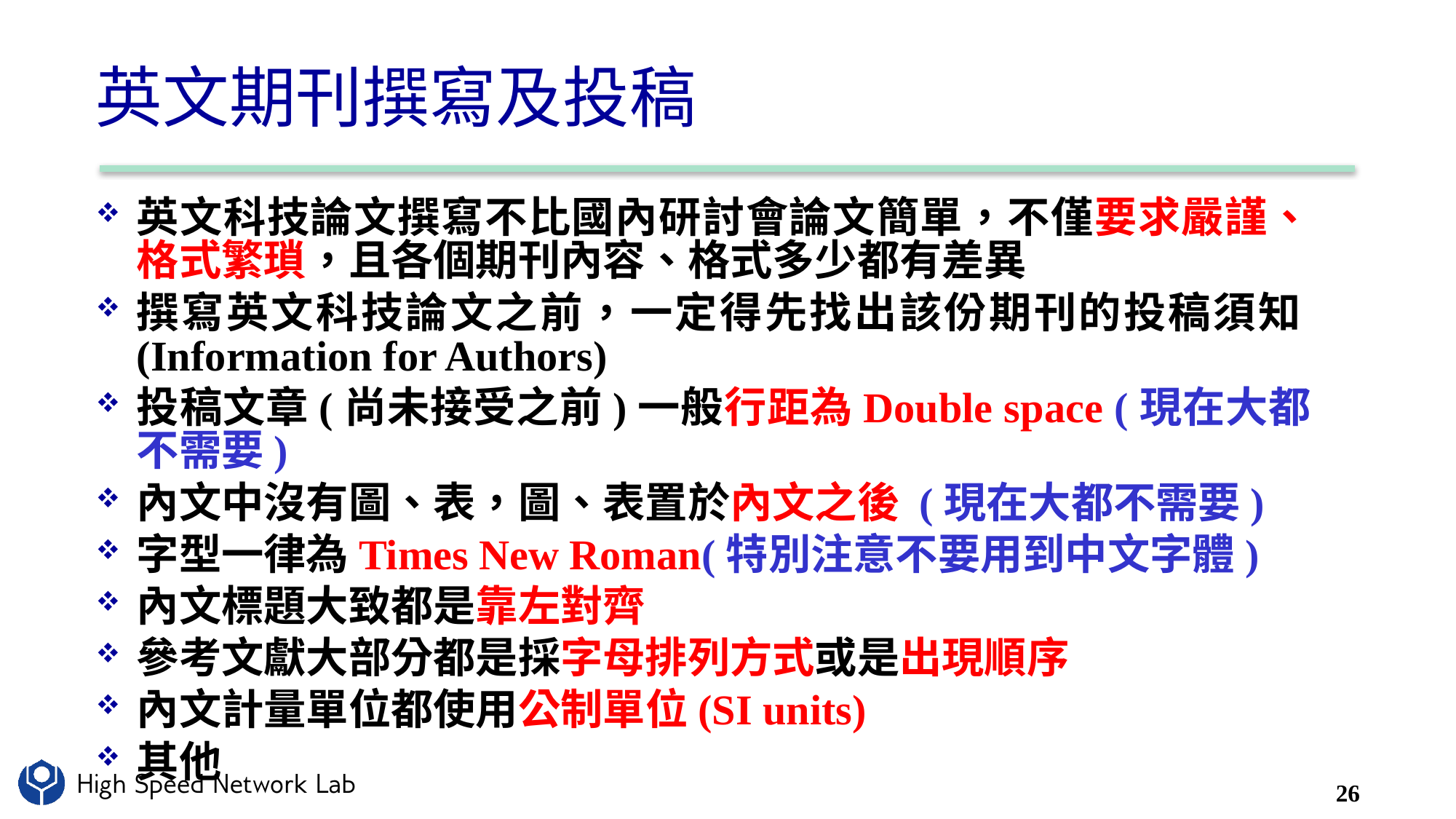

# 英文期刊撰寫及投稿
英文科技論文撰寫不比國內研討會論文簡單，不僅要求嚴謹、格式繁瑣，且各個期刊內容、格式多少都有差異
撰寫英文科技論文之前，一定得先找出該份期刊的投稿須知(Information for Authors)
投稿文章(尚未接受之前)一般行距為Double space (現在大都不需要)
內文中沒有圖、表，圖、表置於內文之後 (現在大都不需要)
字型一律為Times New Roman(特別注意不要用到中文字體)
內文標題大致都是靠左對齊
參考文獻大部分都是採字母排列方式或是出現順序
內文計量單位都使用公制單位(SI units)
其他

26